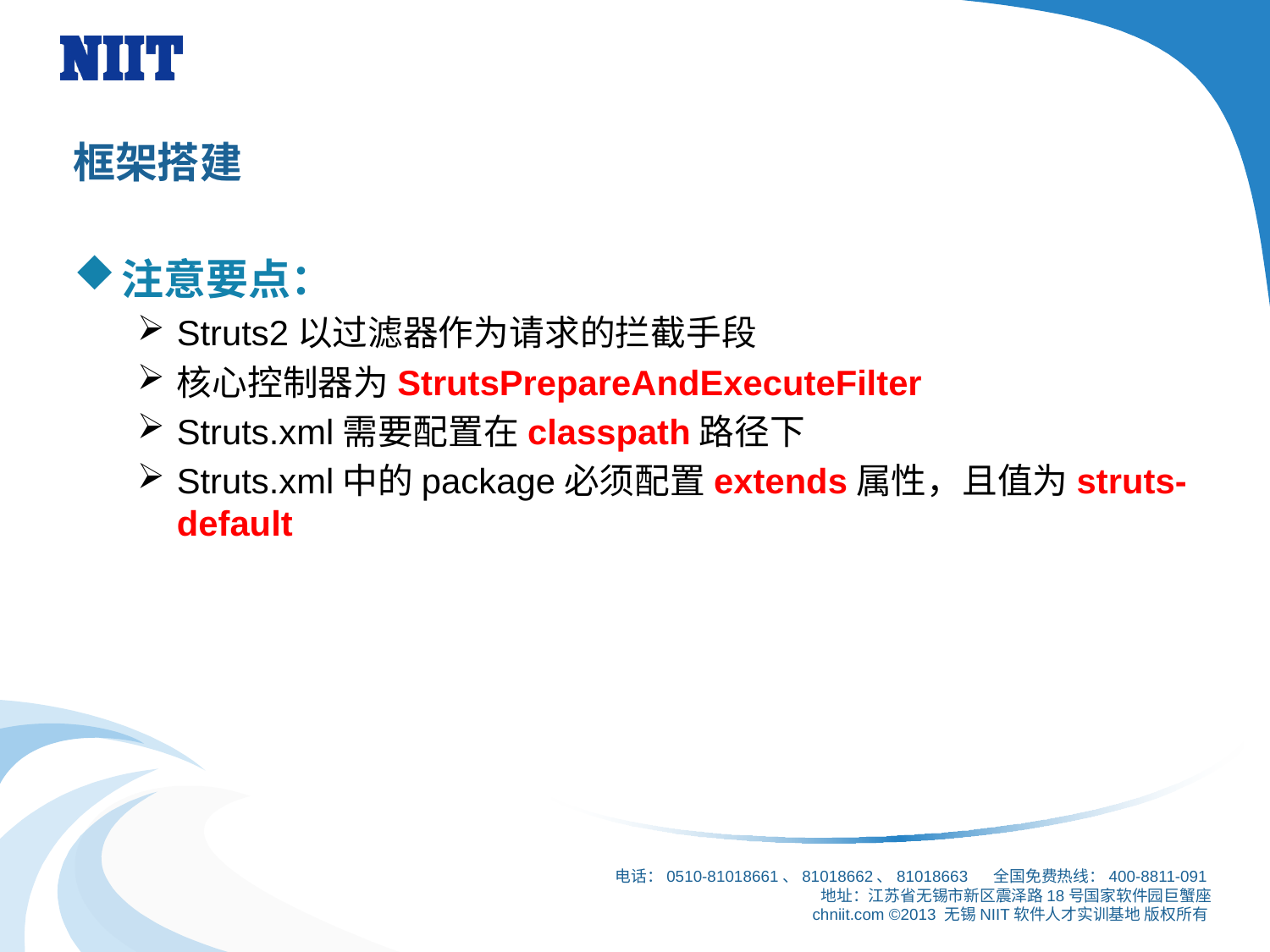

# 框架搭建
注意要点：
Struts2以过滤器作为请求的拦截手段
核心控制器为StrutsPrepareAndExecuteFilter
Struts.xml需要配置在classpath路径下
Struts.xml中的package必须配置extends属性，且值为struts-default